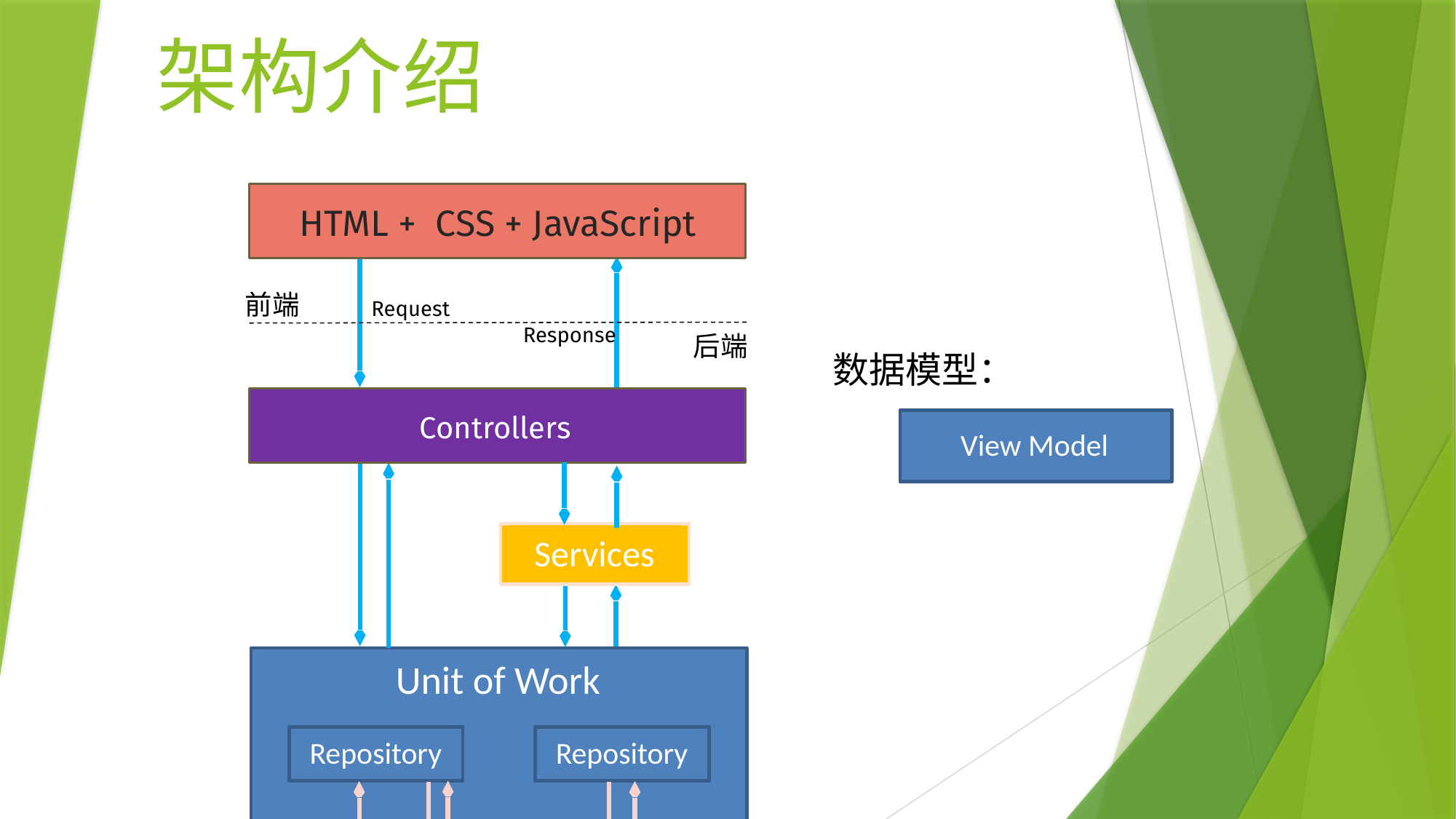

# 架构介绍

HTML +  CSS + JavaScript
前端
Request
Response
后端

Controllers

Services

Unit of Work

Repository

Repository

Redis Cache

Entity Framework Core

SQL Server
数据模型：

Entity Model

View Model